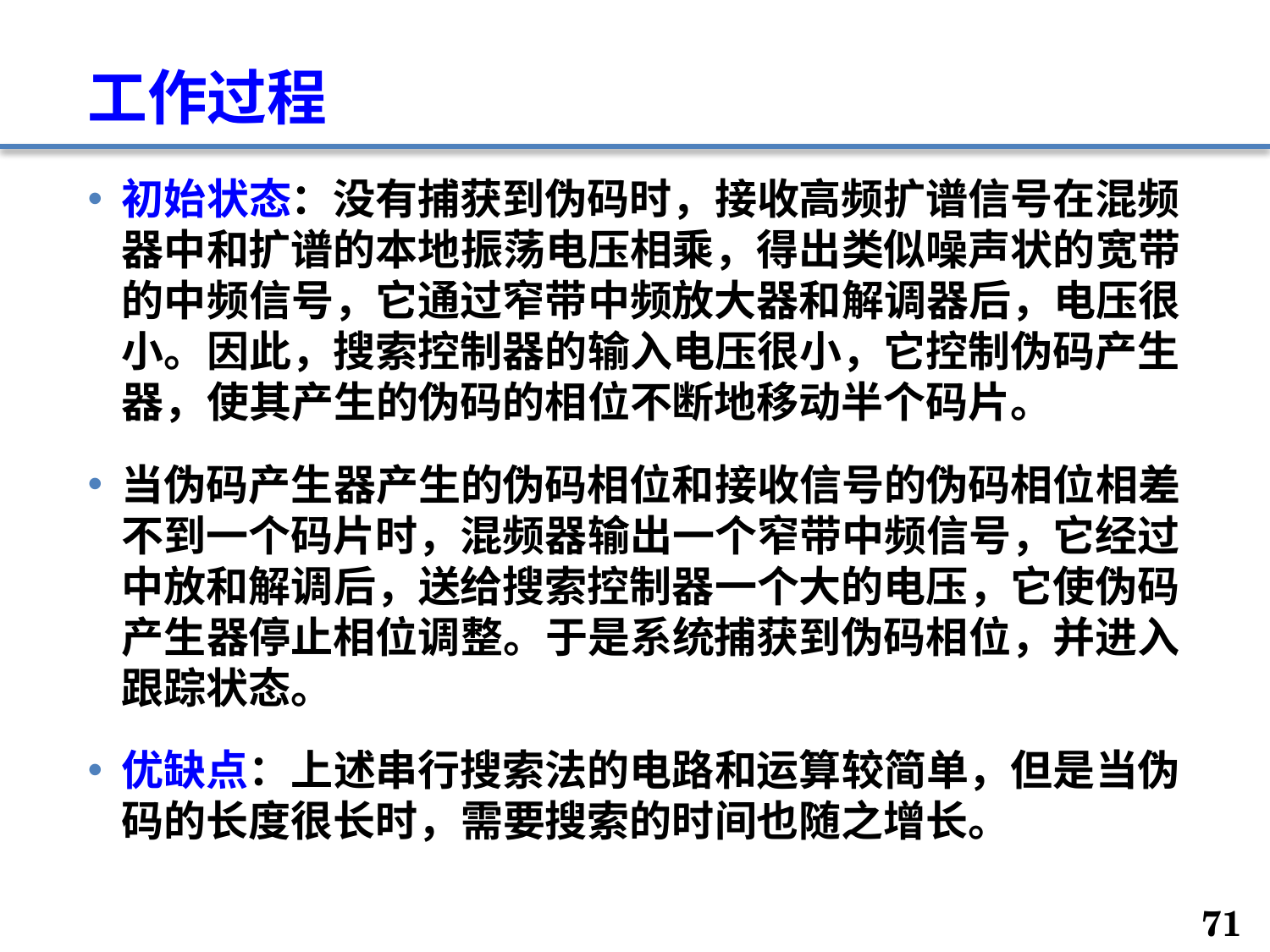

# 工作过程
初始状态：没有捕获到伪码时，接收高频扩谱信号在混频器中和扩谱的本地振荡电压相乘，得出类似噪声状的宽带的中频信号，它通过窄带中频放大器和解调器后，电压很小。因此，搜索控制器的输入电压很小，它控制伪码产生器，使其产生的伪码的相位不断地移动半个码片。
当伪码产生器产生的伪码相位和接收信号的伪码相位相差不到一个码片时，混频器输出一个窄带中频信号，它经过中放和解调后，送给搜索控制器一个大的电压，它使伪码产生器停止相位调整。于是系统捕获到伪码相位，并进入跟踪状态。
优缺点：上述串行搜索法的电路和运算较简单，但是当伪码的长度很长时，需要搜索的时间也随之增长。
71